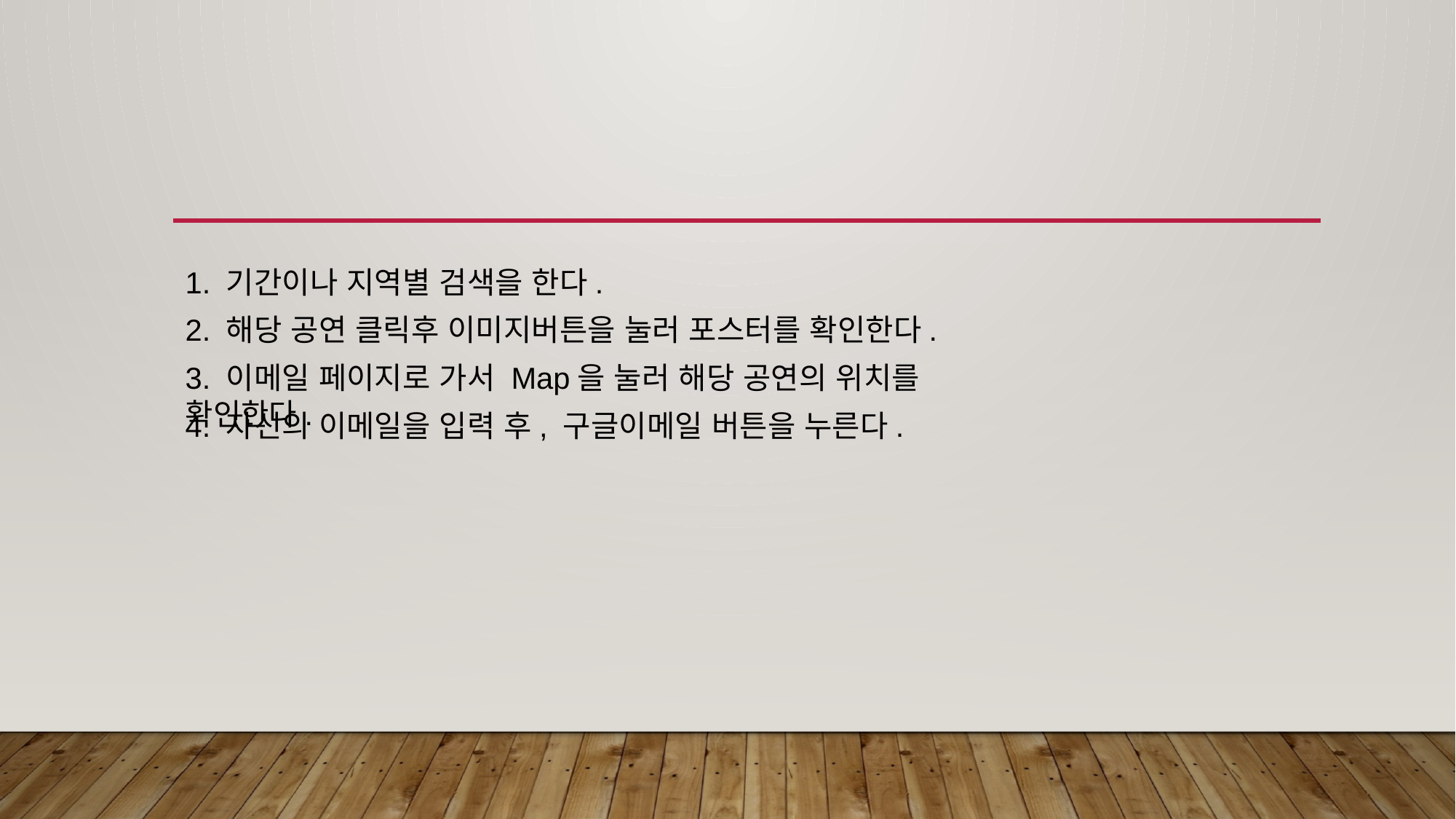

1. 기간이나 지역별 검색을 한다.
2. 해당 공연 클릭후 이미지버튼을 눌러 포스터를 확인한다.
3. 이메일 페이지로 가서 Map을 눌러 해당 공연의 위치를 확인한다.
4. 자신의 이메일을 입력 후, 구글이메일 버튼을 누른다.